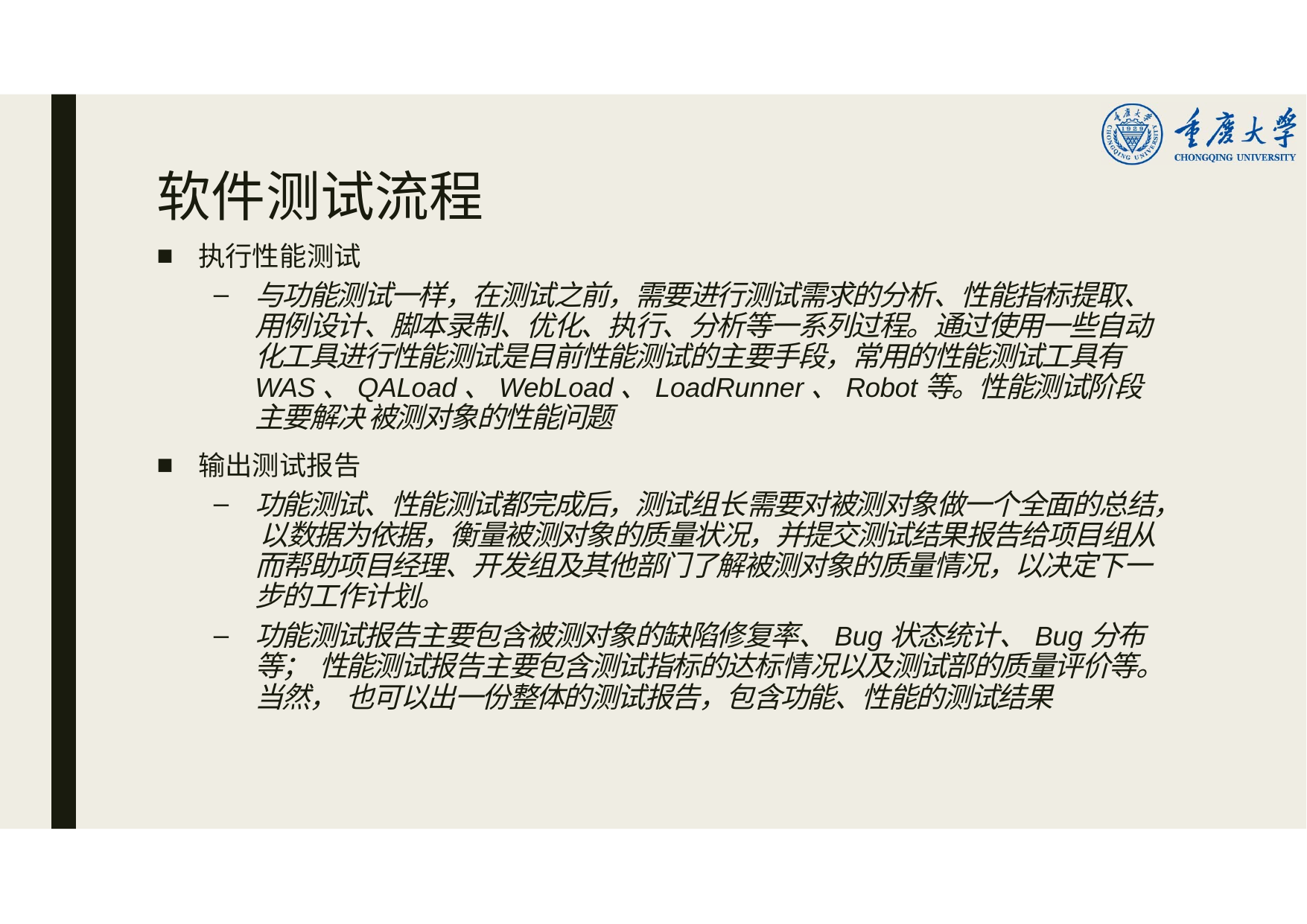

# 软件测试流程
执行性能测试
与功能测试一样，在测试之前，需要进行测试需求的分析、性能指标提取、 用例设计、脚本录制、优化、执行、分析等一系列过程。通过使用一些自动 化工具进行性能测试是目前性能测试的主要手段，常用的性能测试工具有 WAS、QALoad、WebLoad、LoadRunner、Robot等。性能测试阶段主要解决 被测对象的性能问题
输出测试报告
功能测试、性能测试都完成后，测试组长需要对被测对象做一个全面的总结，  以数据为依据，衡量被测对象的质量状况，并提交测试结果报告给项目组从 而帮助项目经理、开发组及其他部门了解被测对象的质量情况，以决定下一 步的工作计划。
功能测试报告主要包含被测对象的缺陷修复率、Bug状态统计、Bug分布等；  性能测试报告主要包含测试指标的达标情况以及测试部的质量评价等。当然，  也可以出一份整体的测试报告，包含功能、性能的测试结果